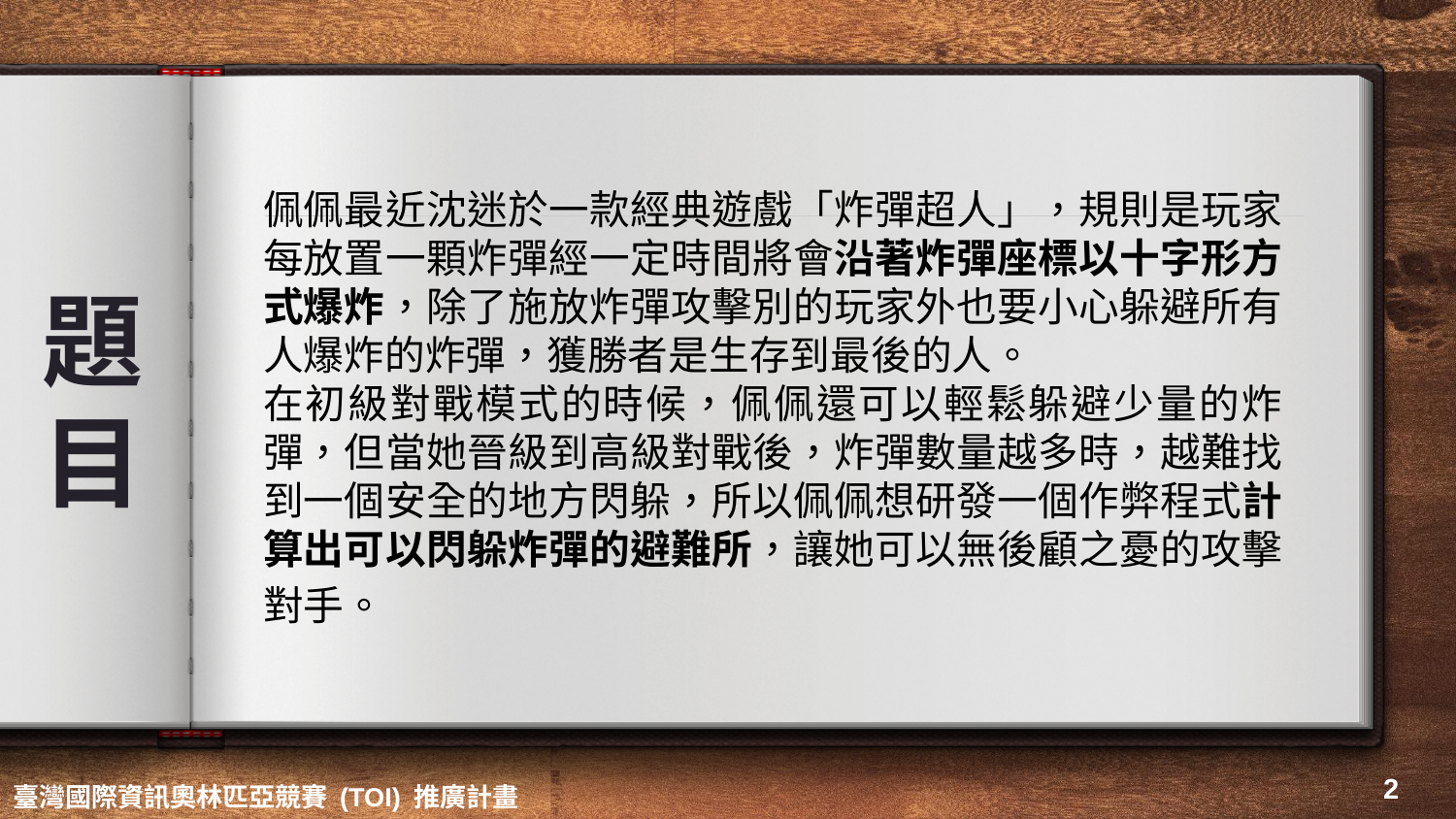

佩佩最近沈迷於一款經典遊戲「炸彈超人」，規則是玩家每放置一顆炸彈經一定時間將會沿著炸彈座標以十字形方式爆炸，除了施放炸彈攻擊別的玩家外也要小心躲避所有人爆炸的炸彈，獲勝者是生存到最後的人。
在初級對戰模式的時候，佩佩還可以輕鬆躲避少量的炸彈，但當她晉級到高級對戰後，炸彈數量越多時，越難找到一個安全的地方閃躲，所以佩佩想研發一個作弊程式計算出可以閃躲炸彈的避難所，讓她可以無後顧之憂的攻擊對手。
# 題 目
2